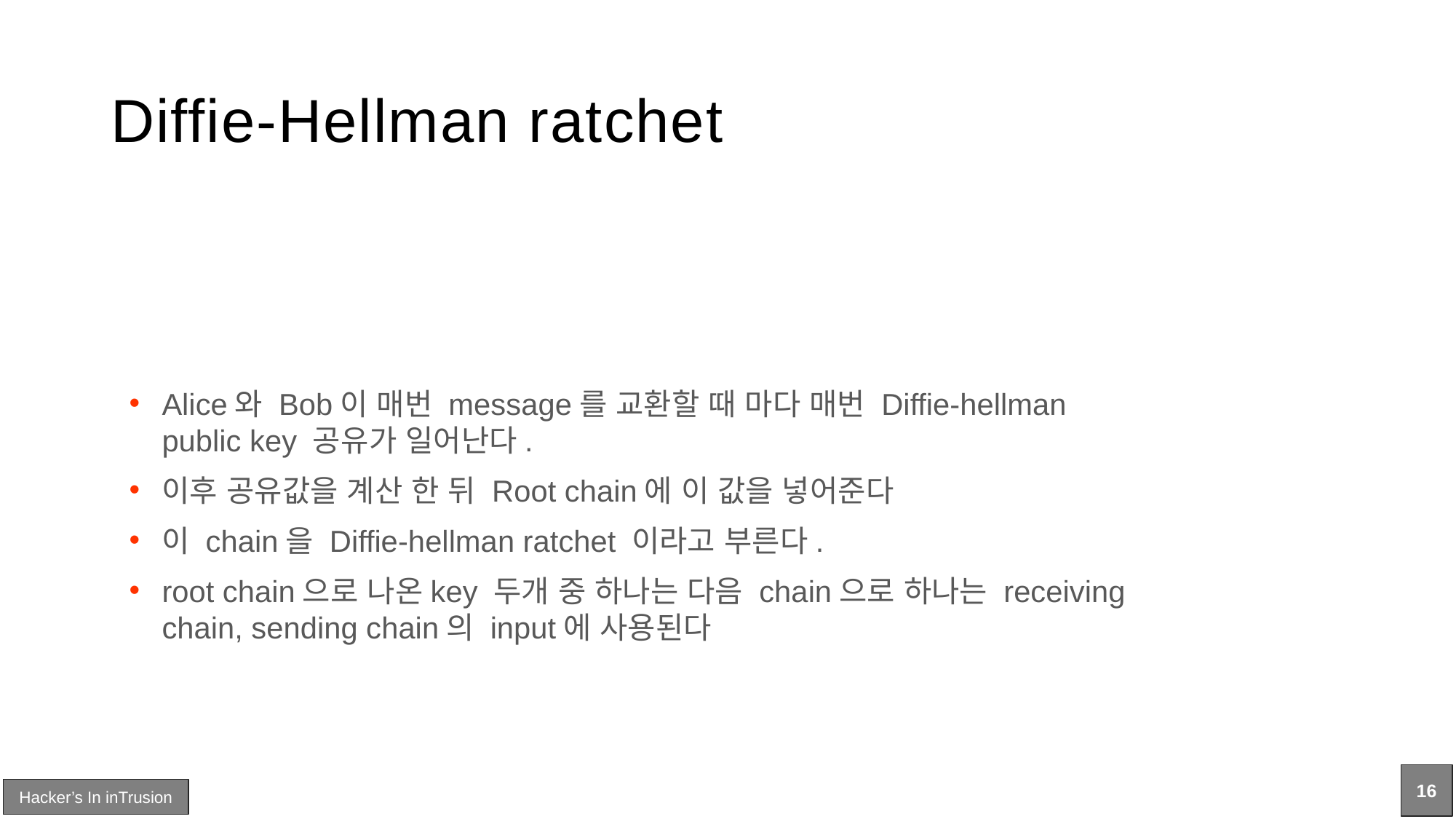

# Diffie-Hellman ratchet

Alice와 Bob이 매번 message를 교환할 때 마다 매번 Diffie-hellman public key 공유가 일어난다.
이후 공유값을 계산 한 뒤 Root chain에 이 값을 넣어준다
이 chain을 Diffie-hellman ratchet 이라고 부른다.
root chain으로 나온key 두개 중 하나는 다음 chain으로 하나는 receiving chain, sending chain의 input에 사용된다
16
Hacker’s In inTrusion